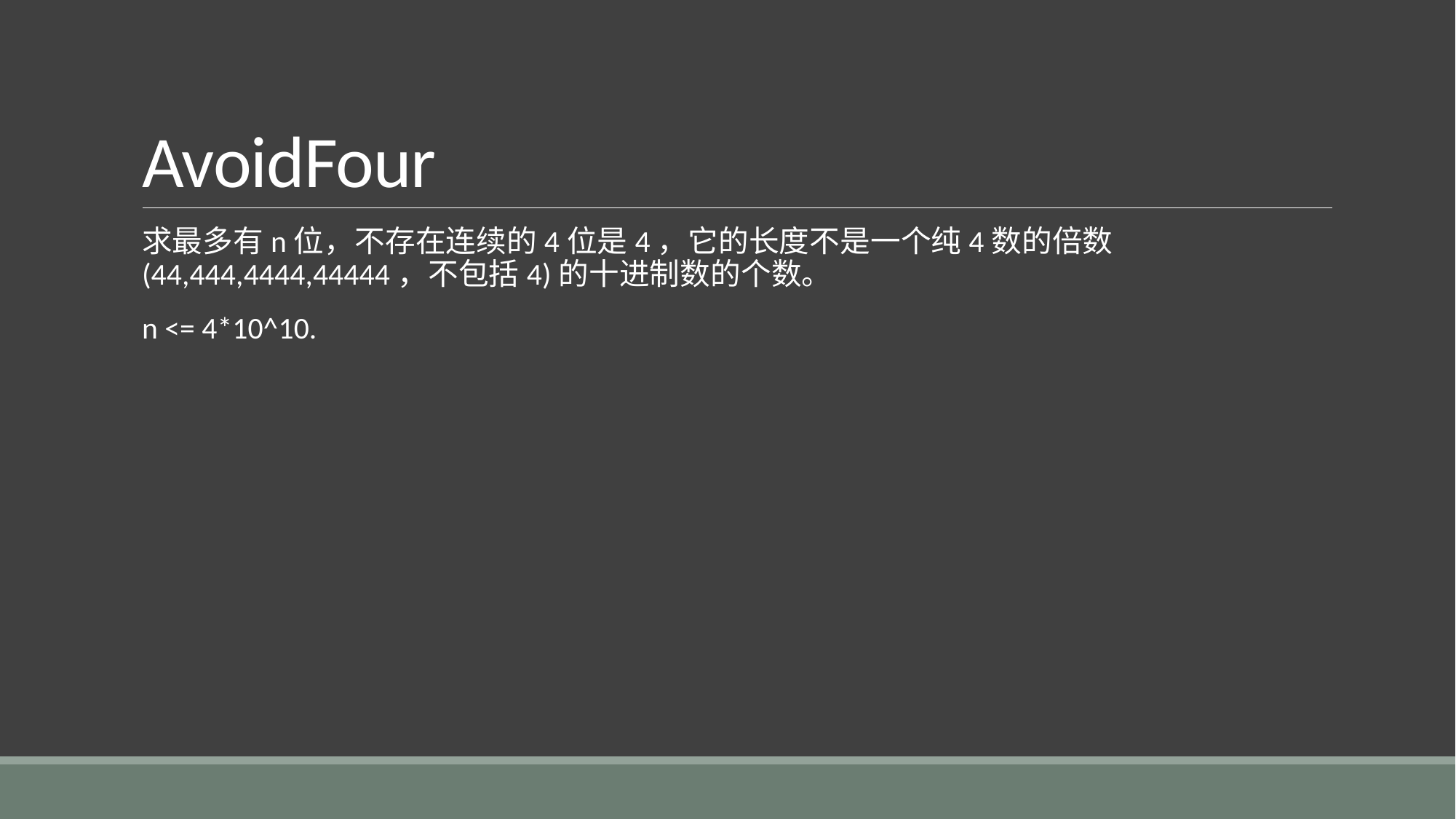

# AvoidFour
求最多有n位，不存在连续的4位是4，它的长度不是一个纯4数的倍数(44,444,4444,44444，不包括4)的十进制数的个数。
n <= 4*10^10.